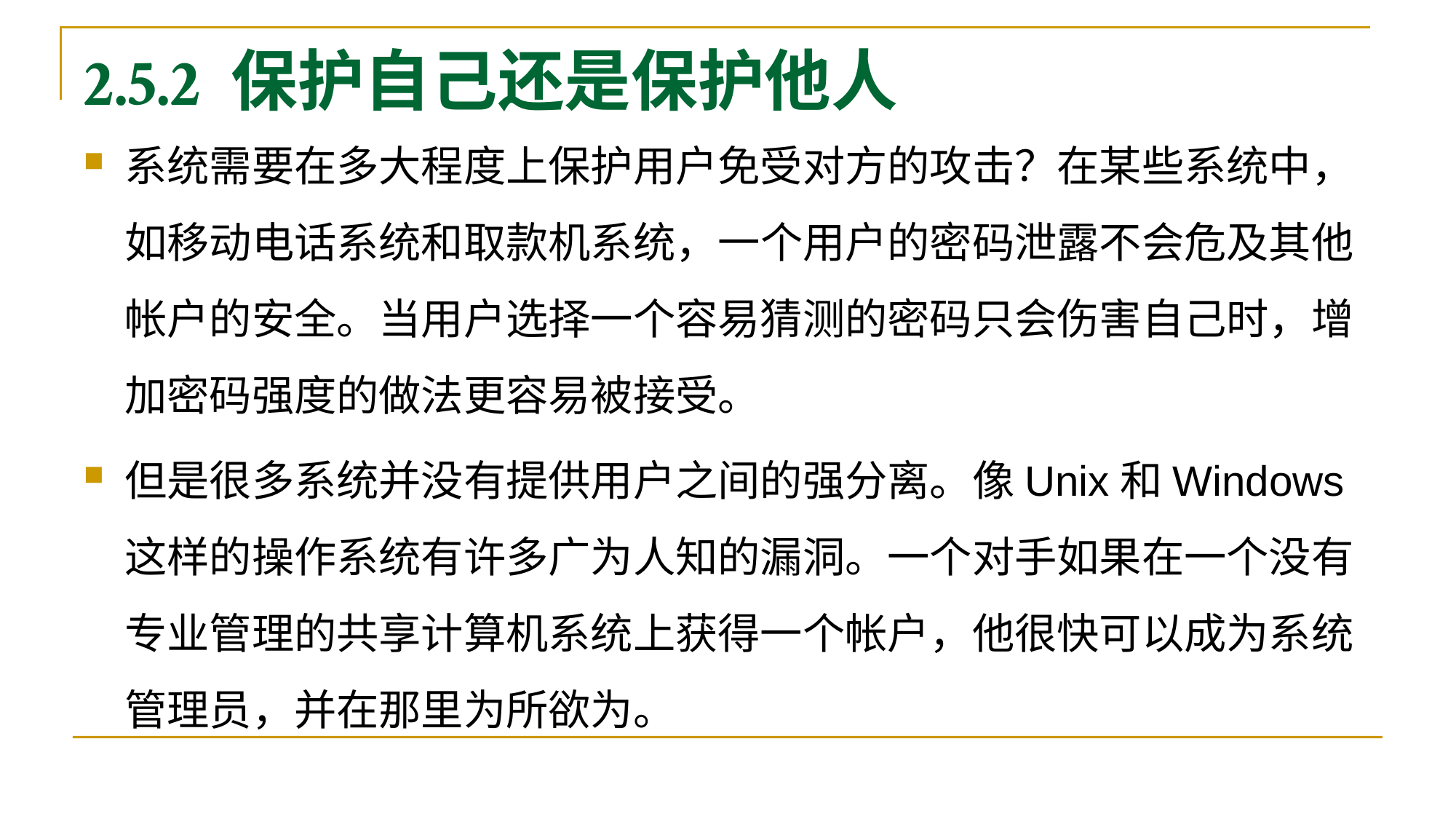

# 2.5.2 保护自己还是保护他人
系统需要在多大程度上保护用户免受对方的攻击？在某些系统中，如移动电话系统和取款机系统，一个用户的密码泄露不会危及其他帐户的安全。当用户选择一个容易猜测的密码只会伤害自己时，增加密码强度的做法更容易被接受。
但是很多系统并没有提供用户之间的强分离。像Unix和Windows这样的操作系统有许多广为人知的漏洞。一个对手如果在一个没有专业管理的共享计算机系统上获得一个帐户，他很快可以成为系统管理员，并在那里为所欲为。